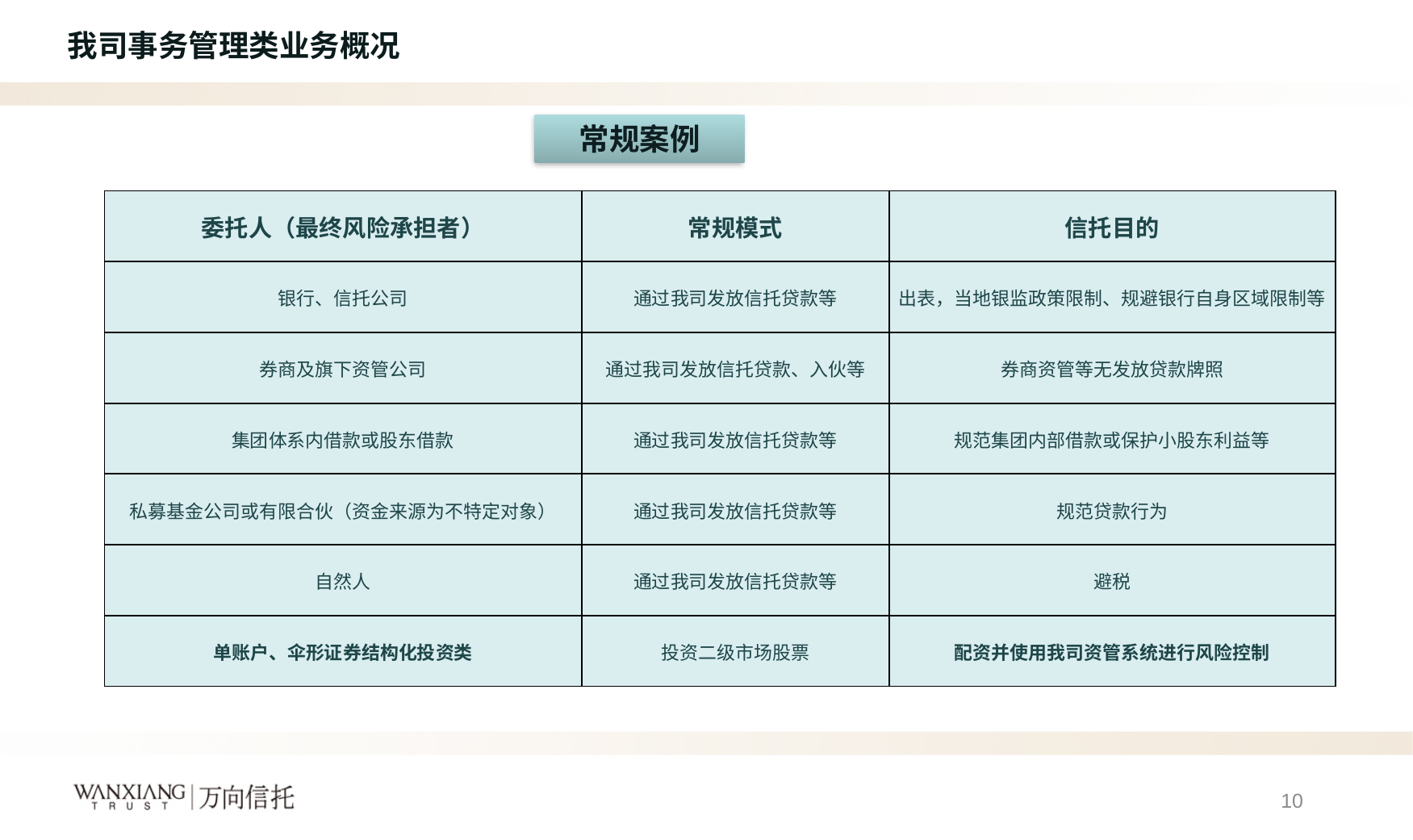

标  题 一
我司事务管理类业务概况
常规案例
| 委托人（最终风险承担者） | 常规模式 | 信托目的 |
| --- | --- | --- |
| 银行、信托公司 | 通过我司发放信托贷款等 | 出表，当地银监政策限制、规避银行自身区域限制等 |
| 券商及旗下资管公司 | 通过我司发放信托贷款、入伙等 | 券商资管等无发放贷款牌照 |
| 集团体系内借款或股东借款 | 通过我司发放信托贷款等 | 规范集团内部借款或保护小股东利益等 |
| 私募基金公司或有限合伙（资金来源为不特定对象） | 通过我司发放信托贷款等 | 规范贷款行为 |
| 自然人 | 通过我司发放信托贷款等 | 避税 |
| 单账户、伞形证券结构化投资类 | 投资二级市场股票 | 配资并使用我司资管系统进行风险控制 |
10